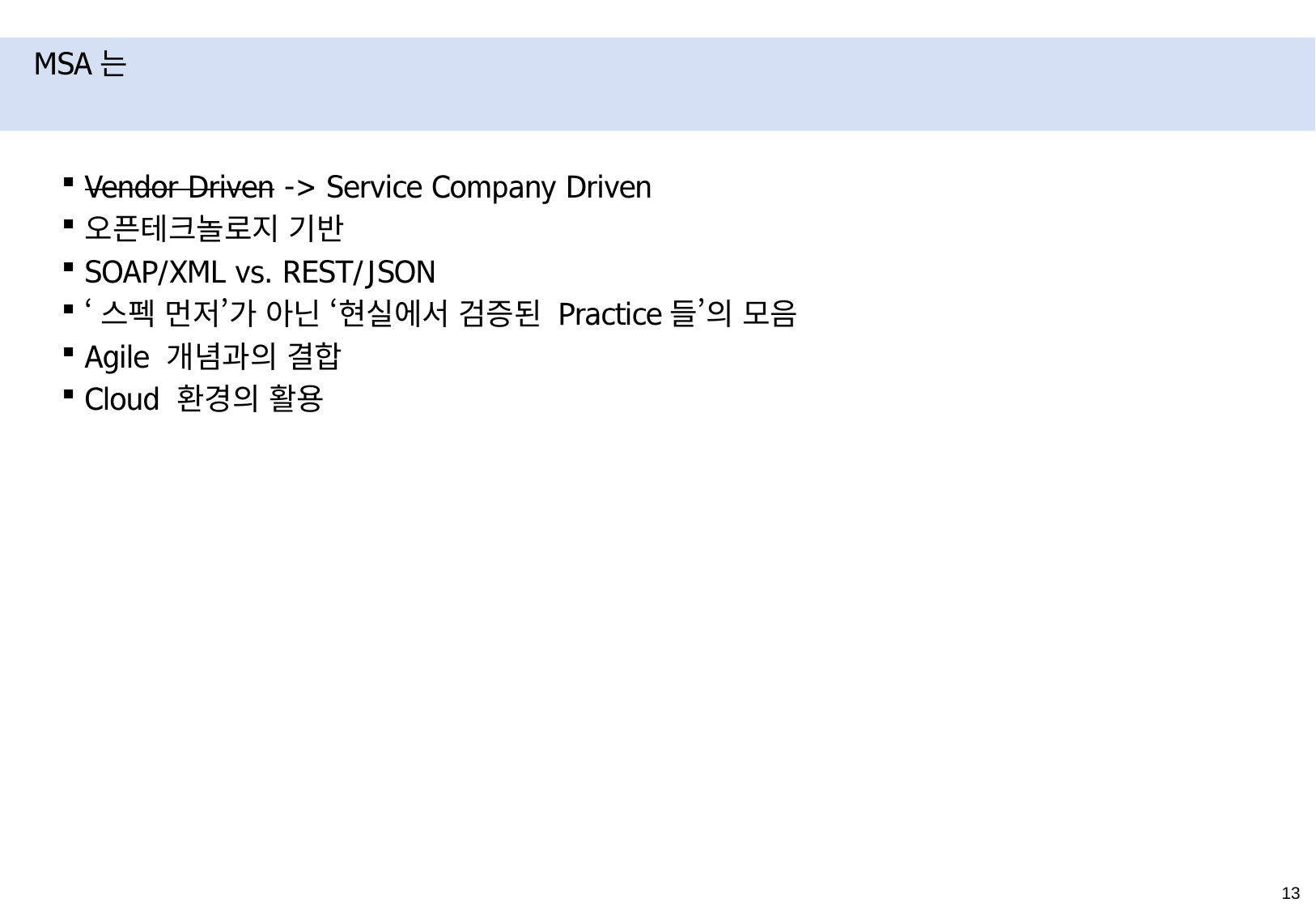

# MSA는
Vendor Driven -> Service Company Driven
오픈테크놀로지 기반
SOAP/XML vs. REST/JSON
‘스펙 먼저’가 아닌 ‘현실에서 검증된 Practice들’의 모음
Agile 개념과의 결합
Cloud 환경의 활용